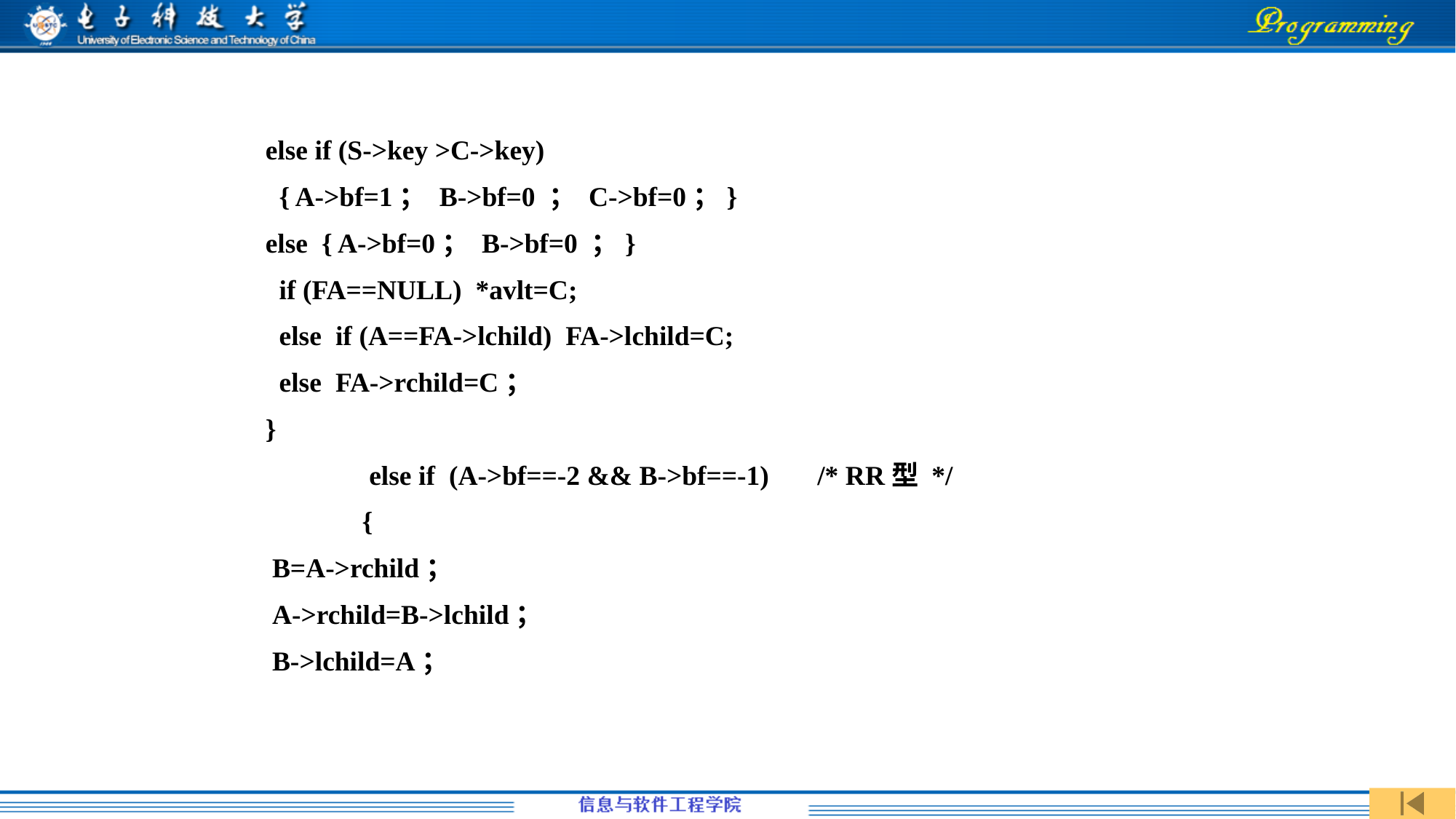

else if (S->key >C->key)
  { A->bf=1； B->bf=0 ； C->bf=0；}
else  { A->bf=0； B->bf=0 ；}
  if (FA==NULL)  *avlt=C;
  else  if (A==FA->lchild)  FA->lchild=C;
  else  FA->rchild=C；
}
               else if  (A->bf==-2 && B->bf==-1)       /* RR型 */
              {
 B=A->rchild；
 A->rchild=B->lchild；
 B->lchild=A；